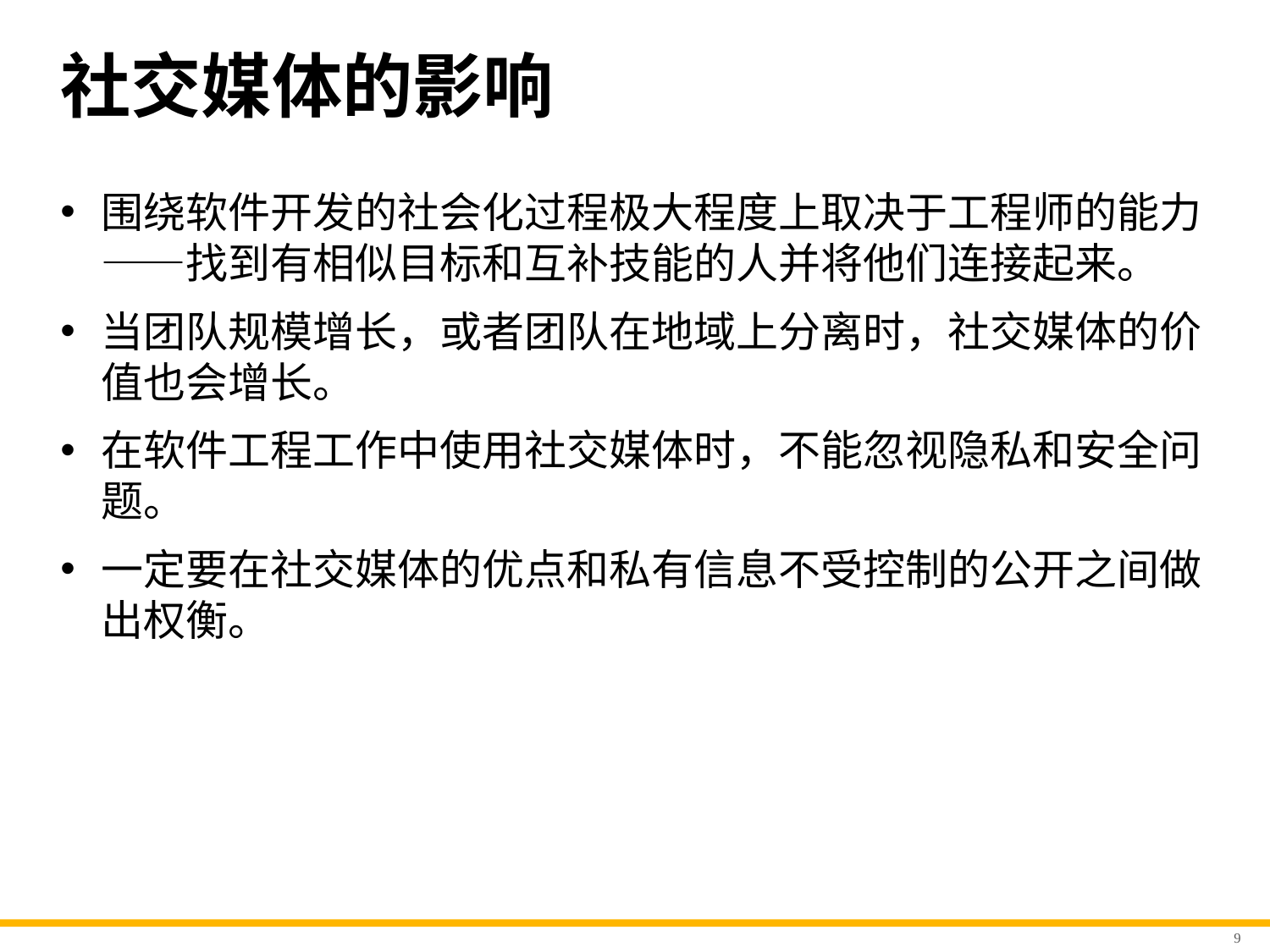

# 社交媒体的影响
围绕软件开发的社会化过程极大程度上取决于工程师的能力——找到有相似目标和互补技能的人并将他们连接起来。
当团队规模增长，或者团队在地域上分离时，社交媒体的价值也会增长。
在软件工程工作中使用社交媒体时，不能忽视隐私和安全问题。
一定要在社交媒体的优点和私有信息不受控制的公开之间做出权衡。
9